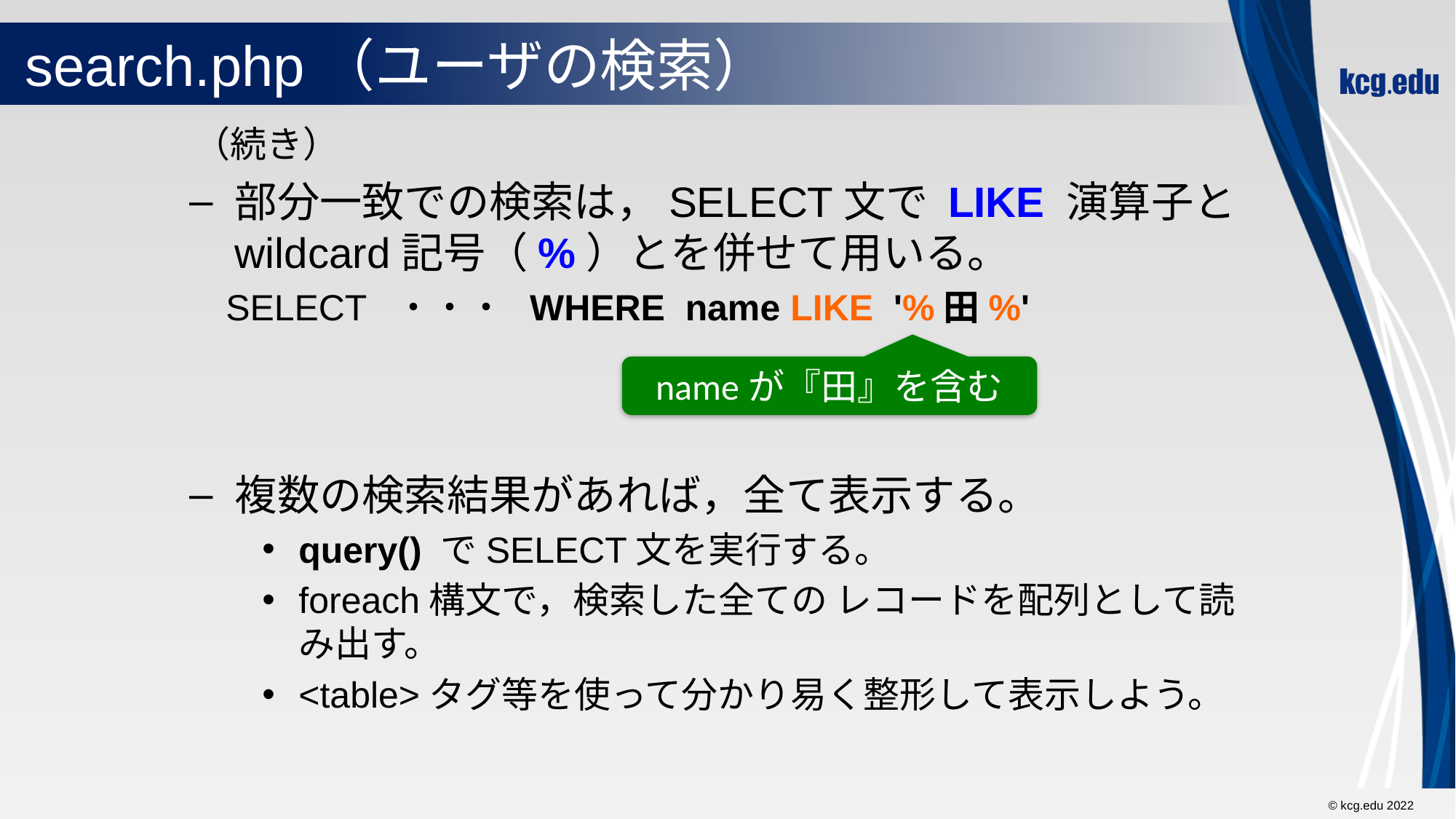

# search.php（ユーザの検索）
（続き）
部分一致での検索は，SELECT文で LIKE 演算子とwildcard記号（%）とを併せて用いる。
SELECT  ・・・  WHERE  name LIKE  '%田%'

複数の検索結果があれば，全て表示する。
query() でSELECT文を実行する。
foreach構文で，検索した全ての レコードを配列として読み出す。
<table>タグ等を使って分かり易く整形して表示しよう。
nameが『田』を含む